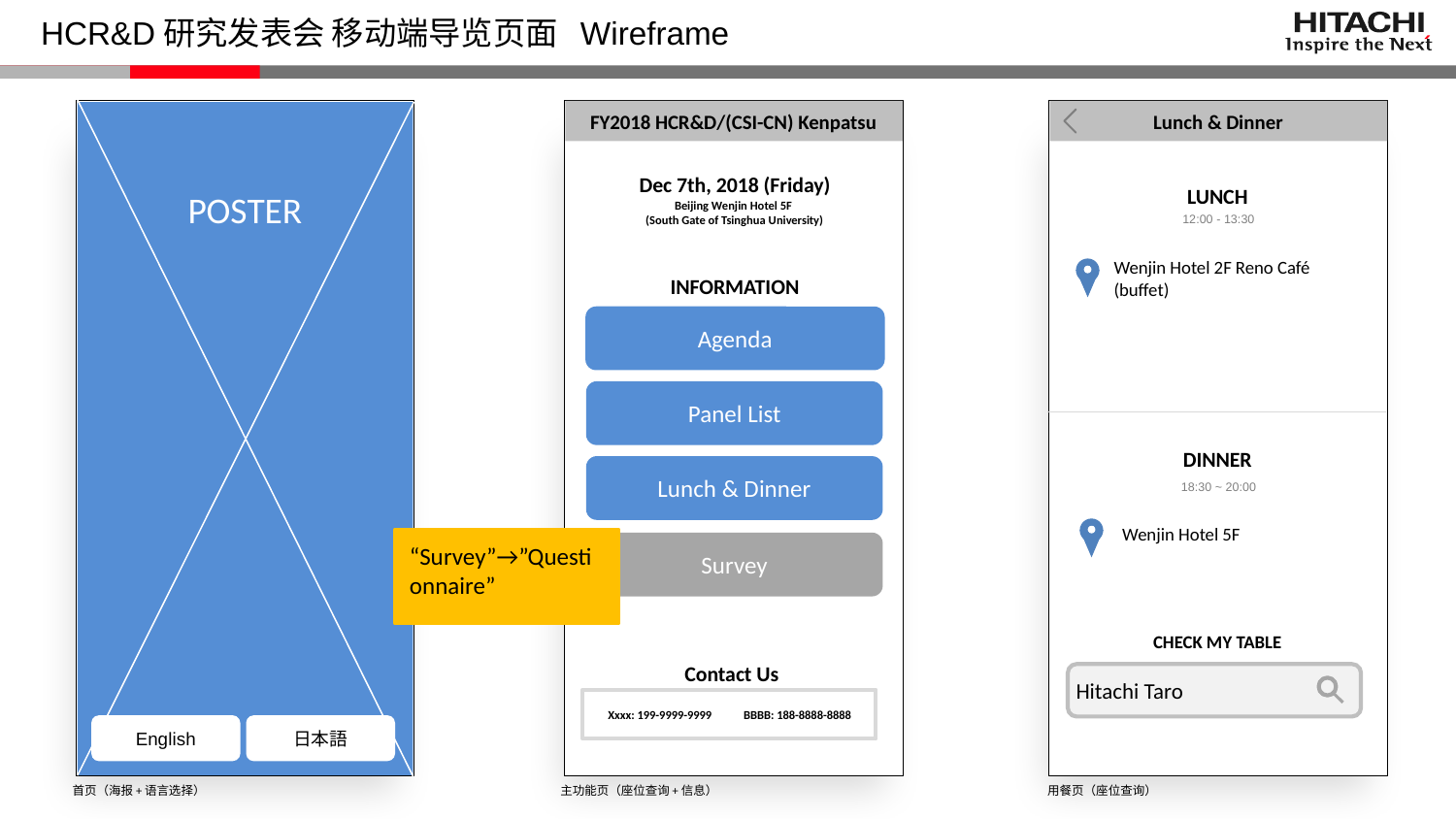

HCR&D研究发表会 移动端导览页面  Wireframe

FY2018 HCR&D/(CSI-CN) Kenpatsu
Lunch & Dinner

Dec 7th, 2018 (Friday)
Beijing Wenjin Hotel 5F
(South Gate of Tsinghua University)
LUNCH
POSTER
12:00 - 13:30
Wenjin Hotel 2F Reno Café
(buffet)

INFORMATION
Agenda
Panel List
DINNER
Lunch & Dinner
18:30 ~ 20:00
Wenjin Hotel 5F

“Survey”→”Questionnaire”
Survey
CHECK MY TABLE
Hitachi Taro

Contact Us

Xxxx: 199-9999-9999            BBBB: 188-8888-8888
English
日本語
首页（海报+语言选择）
主功能页（座位查询+信息）
用餐页（座位查询）